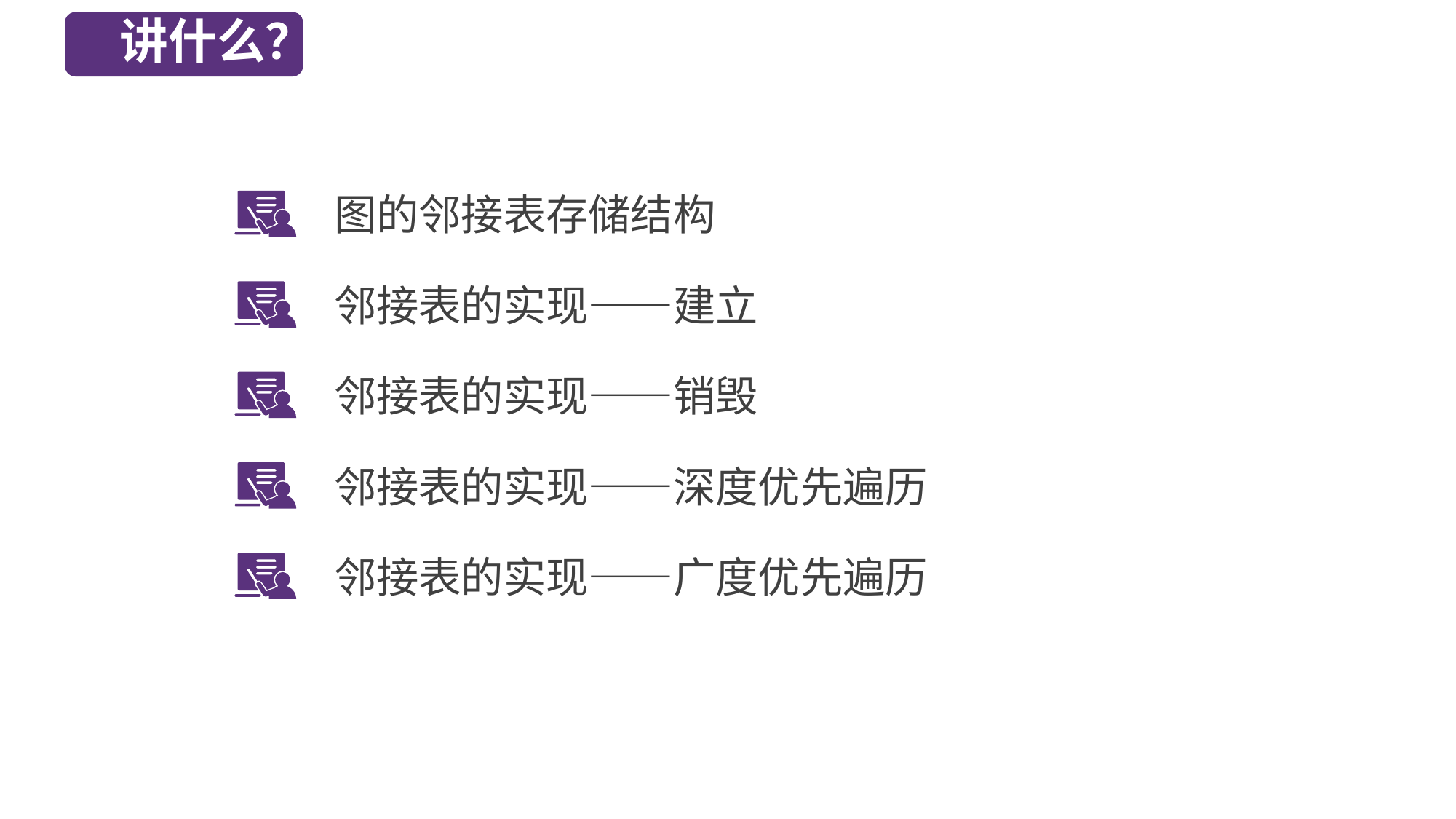

讲什么？

图的邻接表存储结构

邻接表的实现——建立

邻接表的实现——销毁

邻接表的实现——深度优先遍历

邻接表的实现——广度优先遍历